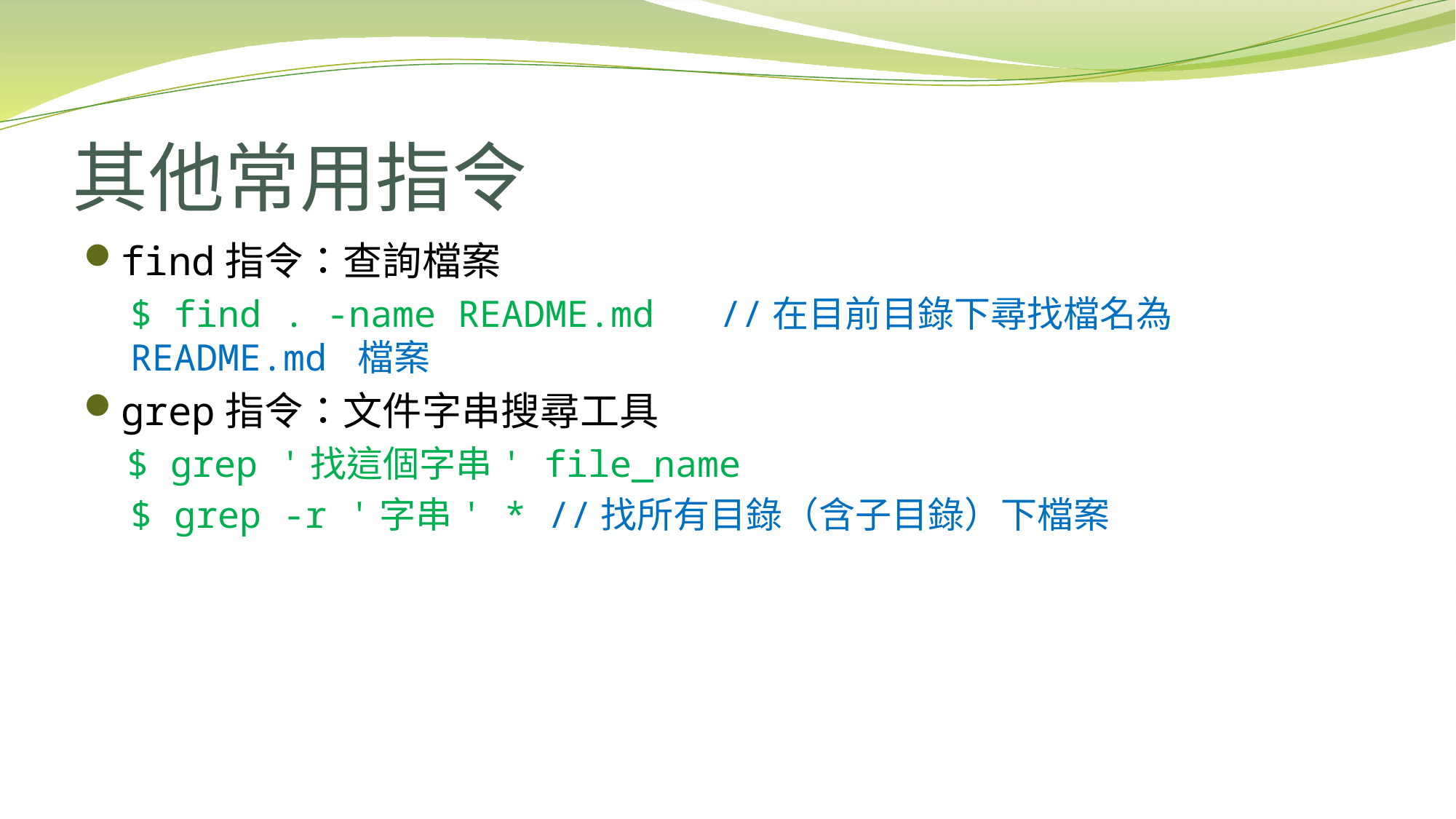

# 其他常用指令
find指令：查詢檔案
$ find . -name README.md   //在目前目錄下尋找檔名為 README.md 檔案
grep指令：文件字串搜尋工具
$ grep '找這個字串' file_name
$ grep -r '字串' * //找所有目錄（含子目錄）下檔案